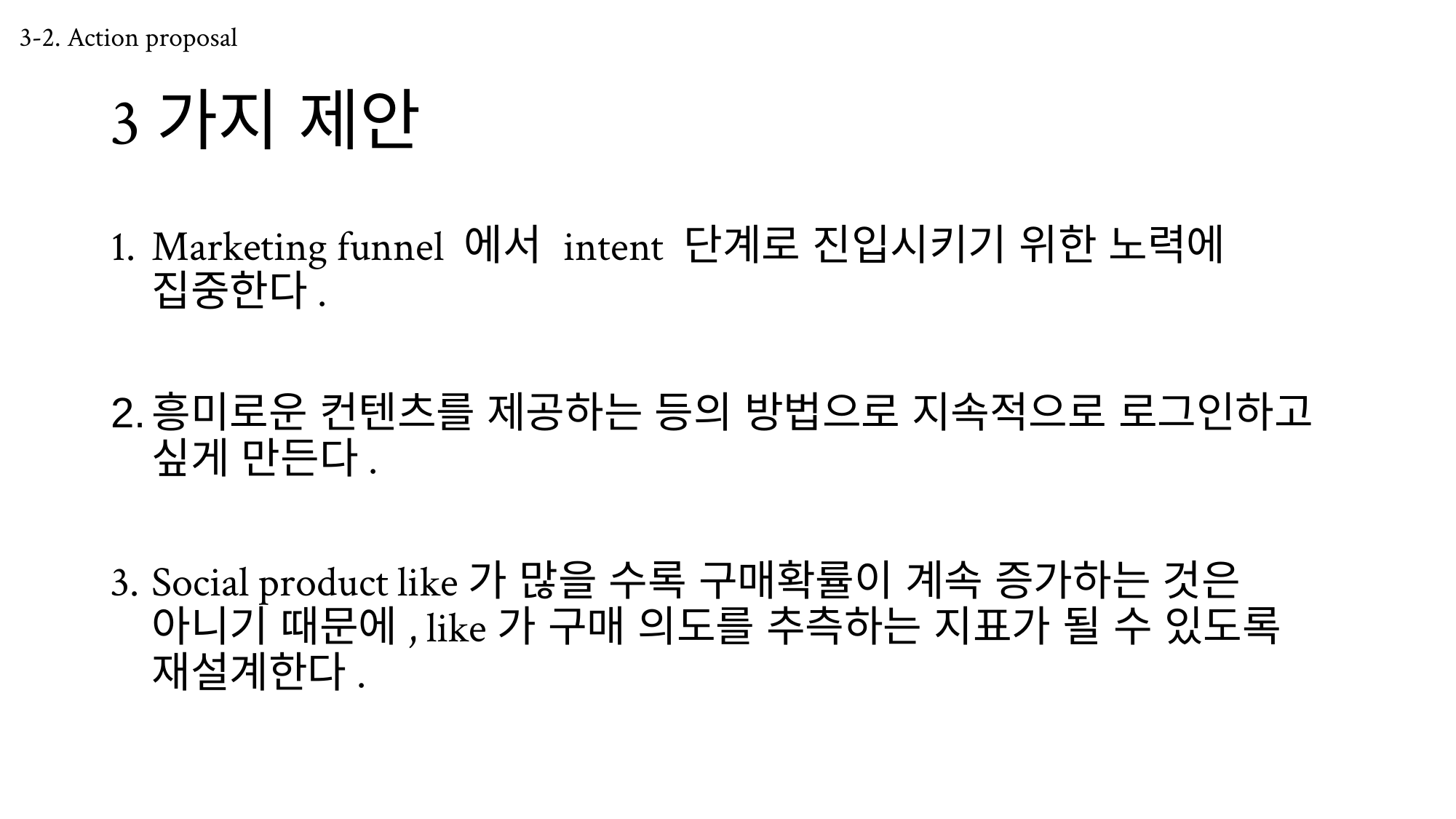

3-2. Action proposal
# 3가지 제안
Marketing funnel 에서 intent 단계로 진입시키기 위한 노력에 집중한다.

흥미로운 컨텐츠를 제공하는 등의 방법으로 지속적으로 로그인하고 싶게 만든다.

Social product like가 많을 수록 구매확률이 계속 증가하는 것은 아니기 때문에, like가 구매 의도를 추측하는 지표가 될 수 있도록 재설계한다.